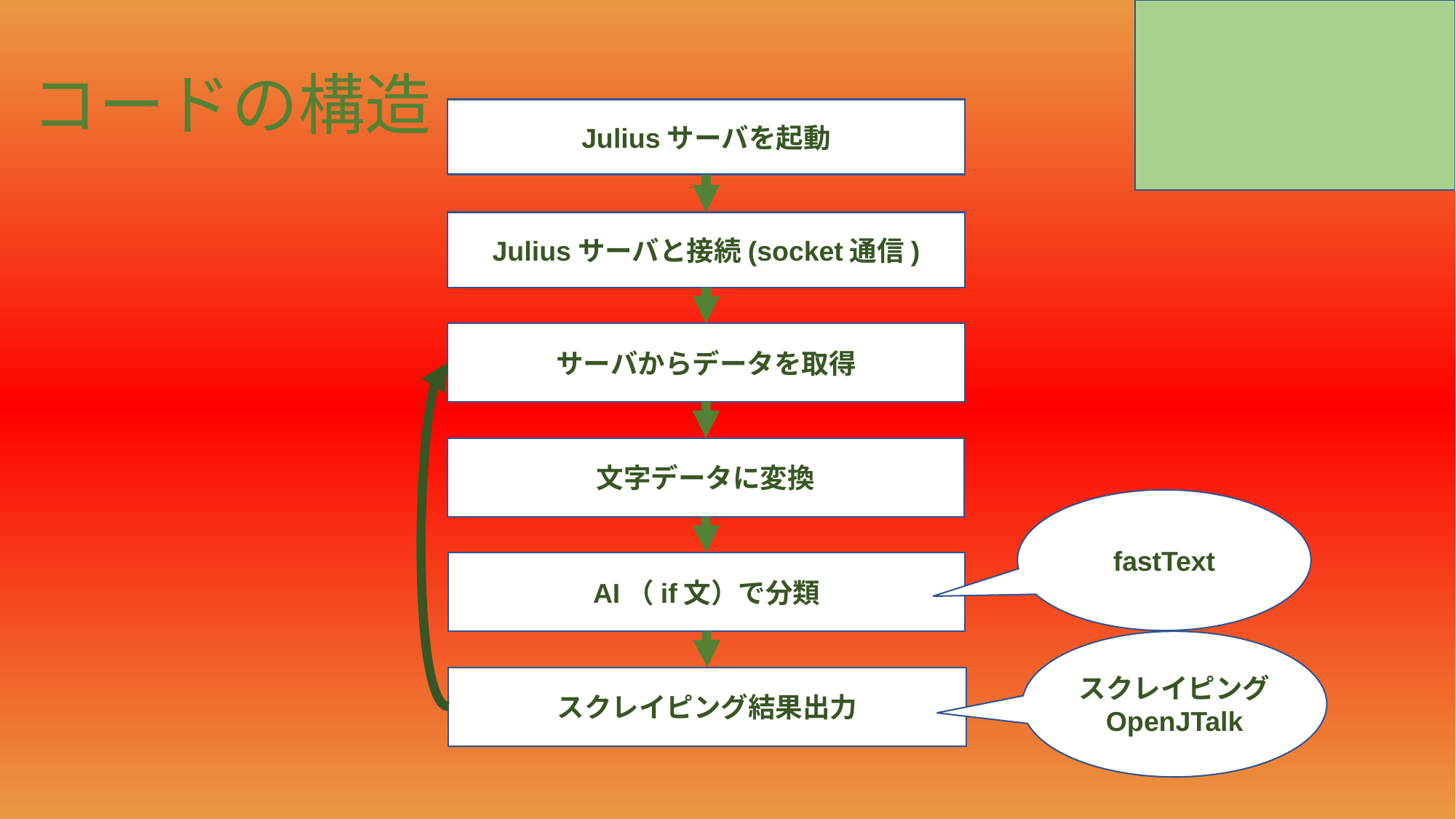

# コードの構造
Juliusサーバを起動
Juliusサーバと接続(socket通信)
サーバからデータを取得
文字データに変換
fastText
AI（if文）で分類
スクレイピング
OpenJTalk
スクレイピング結果出力